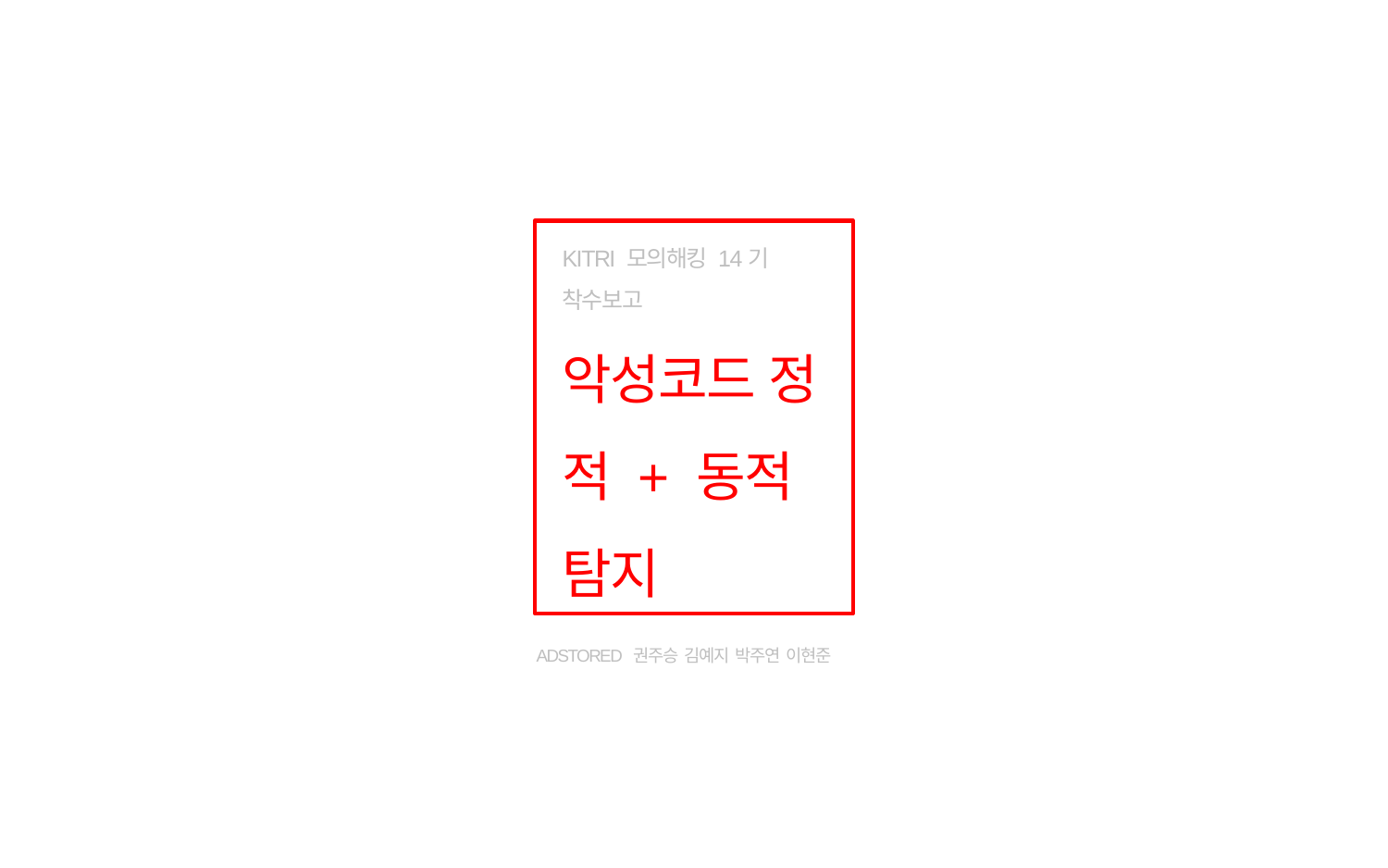

# KITRI 모의해킹 14기 착수보고 악성코드 정 적 + 동적 탐지
ADSTORED  권주승  김예지  박주연  이현준